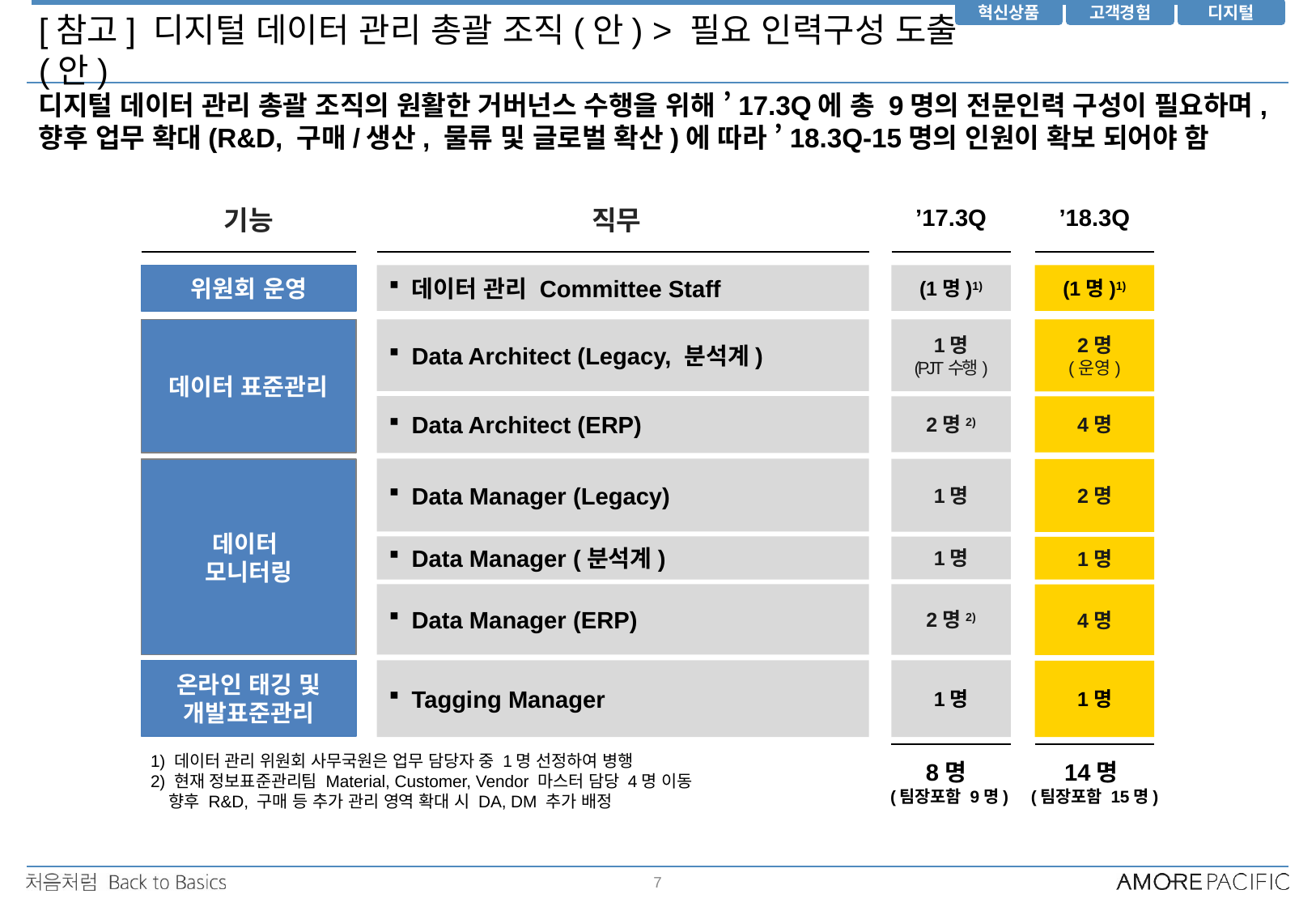

[참고] 디지털 데이터 관리 총괄 조직(안) > 필요 인력구성 도출(안)
디지털 데이터 관리 총괄 조직의 원활한 거버넌스 수행을 위해 ’17.3Q에 총 9명의 전문인력 구성이 필요하며, 향후 업무 확대(R&D, 구매/생산, 물류 및 글로벌 확산)에 따라 ’18.3Q-15명의 인원이 확보 되어야 함
기능
직무
’17.3Q
’18.3Q
위원회 운영
데이터 관리 Committee Staff
(1명)1)
(1명)1)
1명
(PJT수행)
데이터 표준관리
2명
(운영)
Data Architect (Legacy, 분석계)
Data Architect (ERP)
2명2)
4명
Data Manager (Legacy)
1명
2명
데이터
모니터링
Data Manager (분석계)
1명
1명
Data Manager (ERP)
2명2)
4명
Tagging Manager
온라인 태깅 및 개발표준관리
1명
1명
1) 데이터 관리 위원회 사무국원은 업무 담당자 중 1명 선정하여 병행
2) 현재 정보표준관리팀 Material, Customer, Vendor 마스터 담당 4명 이동
    향후 R&D, 구매 등 추가 관리 영역 확대 시 DA, DM 추가 배정
8명
(팀장포함 9명)
14명
(팀장포함 15명)
7